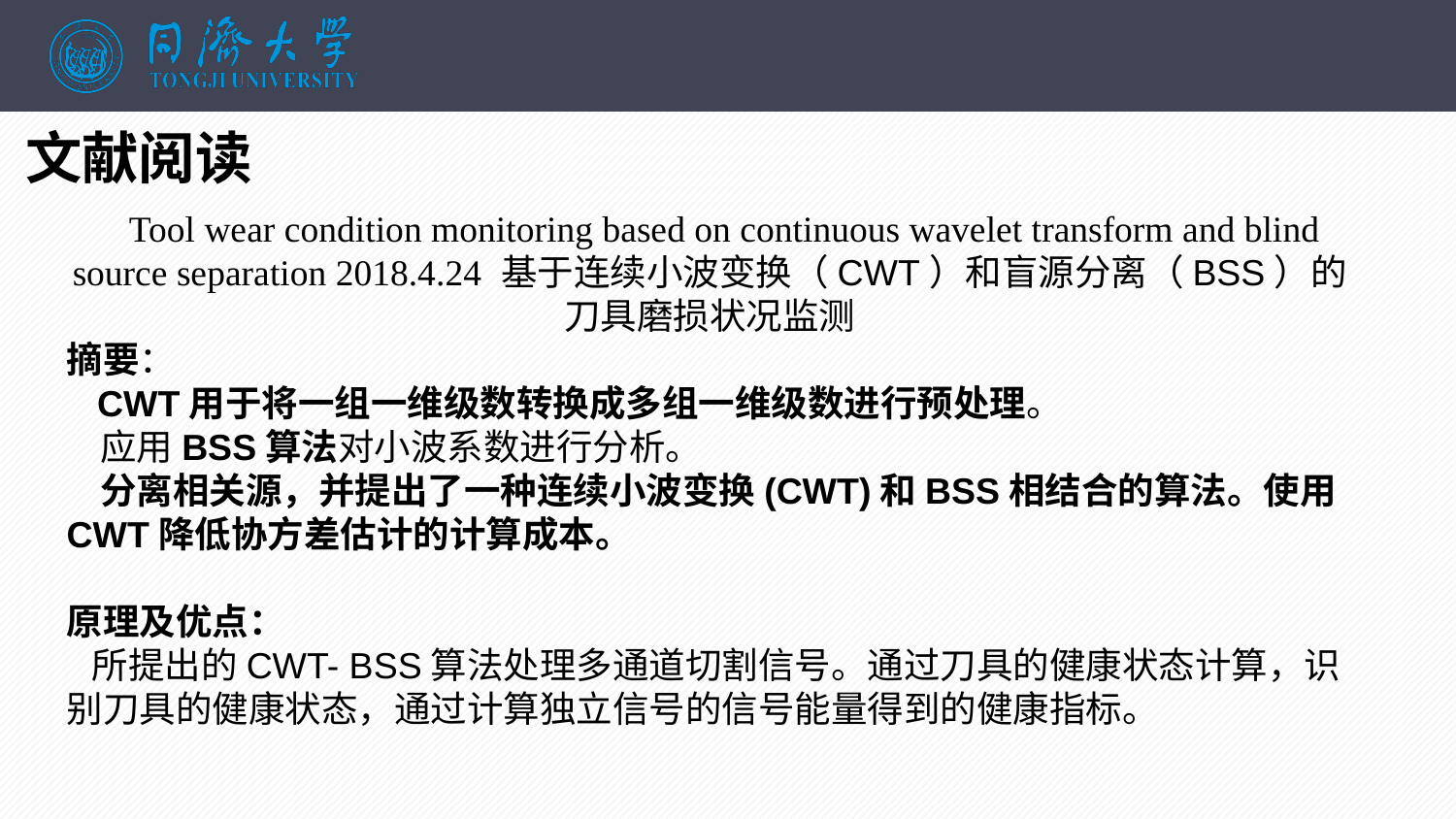

文献阅读
    Tool wear condition monitoring based on continuous wavelet transform and blind source separation 2018.4.24 基于连续小波变换（CWT）和盲源分离（BSS）的刀具磨损状况监测
摘要：
   CWT用于将一组一维级数转换成多组一维级数进行预处理。
   应用BSS算法对小波系数进行分析。
   分离相关源，并提出了一种连续小波变换(CWT)和BSS相结合的算法。使用CWT降低协方差估计的计算成本。

原理及优点：
  所提出的CWT- BSS算法处理多通道切割信号。通过刀具的健康状态计算，识别刀具的健康状态，通过计算独立信号的信号能量得到的健康指标。